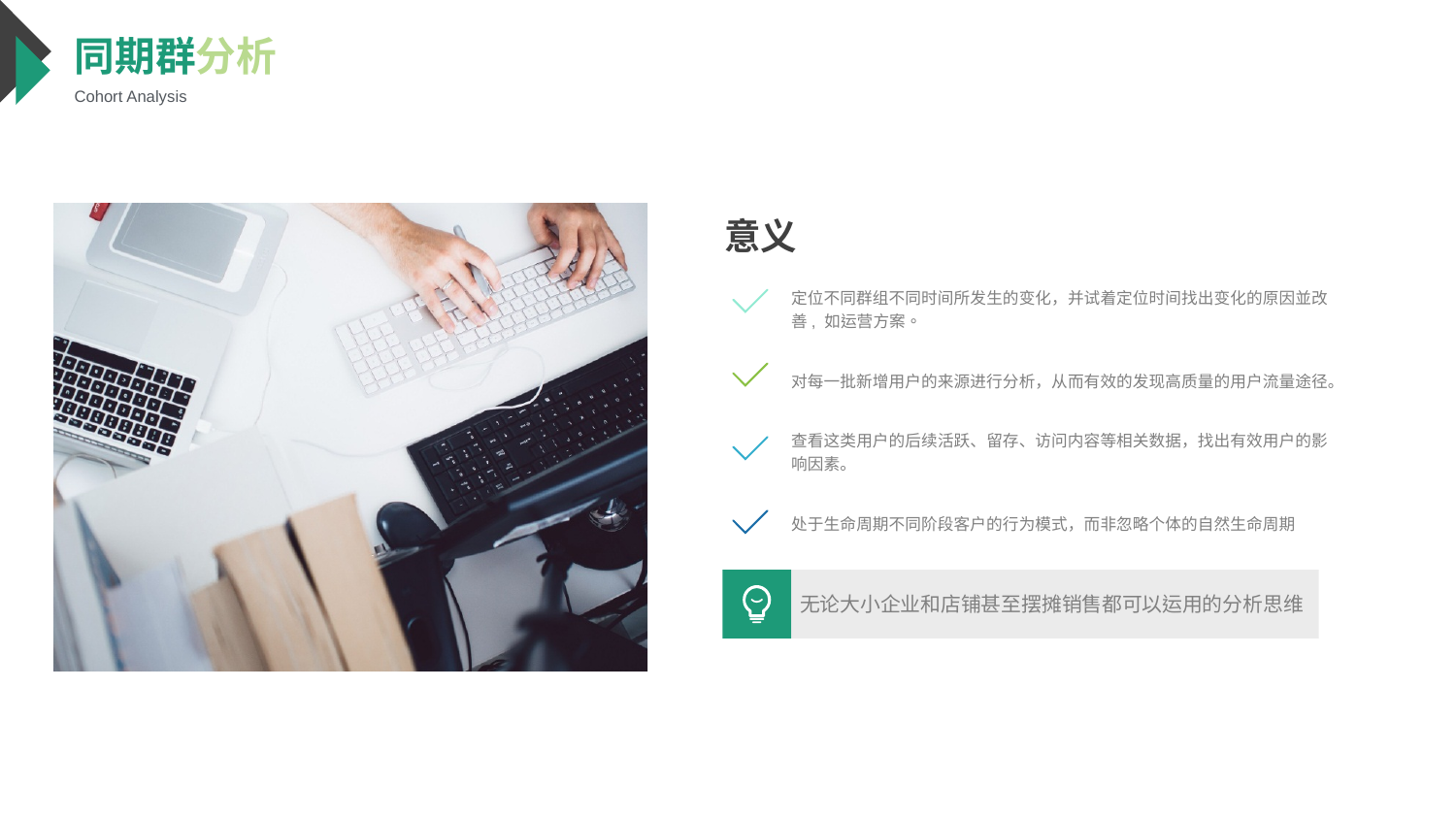

同期群分析

Cohort Analysis

意义
定位不同群组不同时间所发生的变化，并试着定位时间找出变化的原因並改善, 如运营方案。
对每一批新增用户的来源进行分析，从而有效的发现高质量的用户流量途径。
查看这类用户的后续活跃、留存、访问内容等相关数据，找出有效用户的影响因素。
处于生命周期不同阶段客户的行为模式，而非忽略个体的自然生命周期

无论大小企业和店铺甚至摆摊销售都可以运用的分析思维